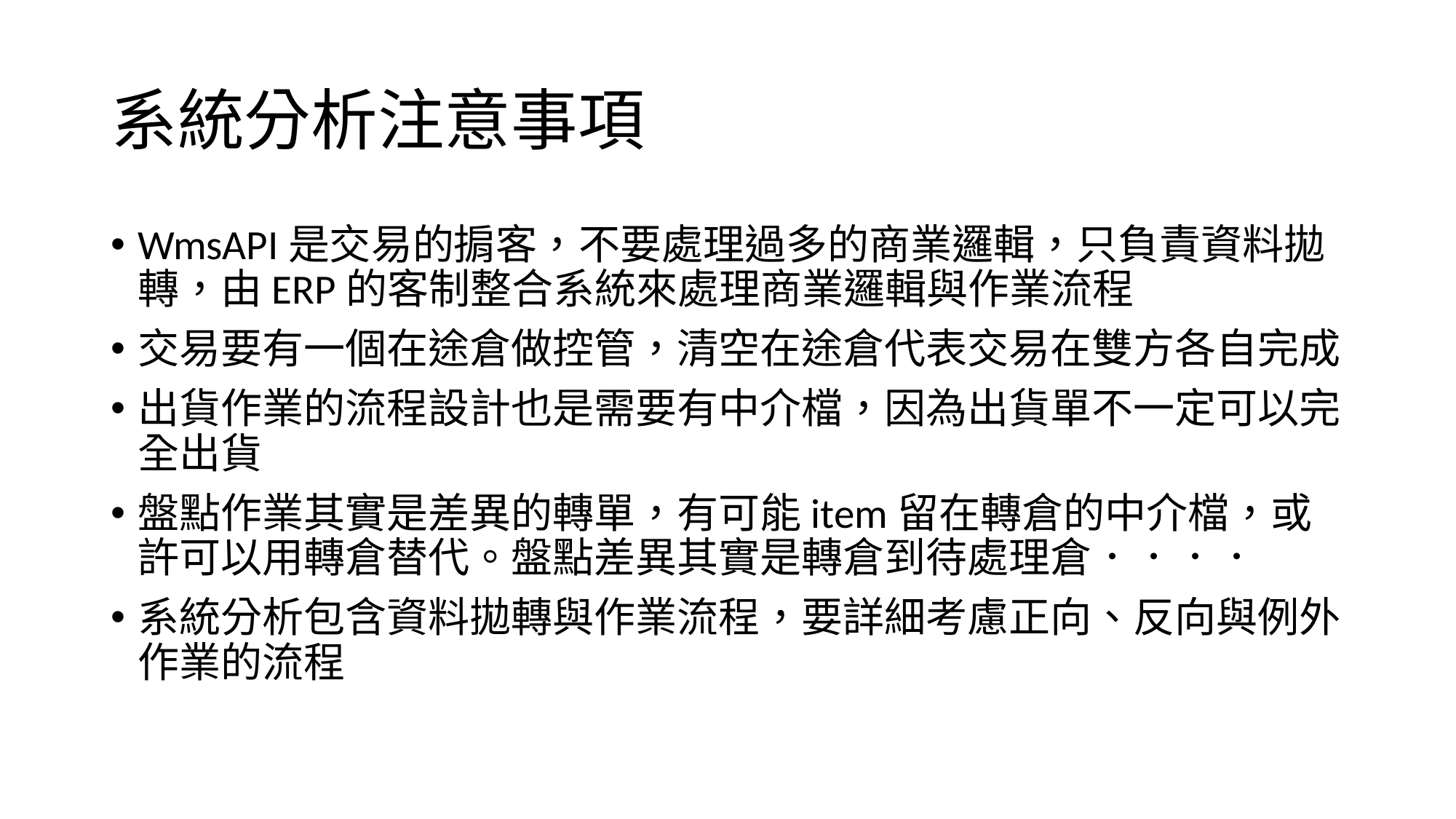

# 系統分析注意事項
WmsAPI是交易的掮客，不要處理過多的商業邏輯，只負責資料拋轉，由ERP的客制整合系統來處理商業邏輯與作業流程
交易要有一個在途倉做控管，清空在途倉代表交易在雙方各自完成
出貨作業的流程設計也是需要有中介檔，因為出貨單不一定可以完全出貨
盤點作業其實是差異的轉單，有可能item留在轉倉的中介檔，或許可以用轉倉替代。盤點差異其實是轉倉到待處理倉．．．．
系統分析包含資料拋轉與作業流程，要詳細考慮正向、反向與例外作業的流程